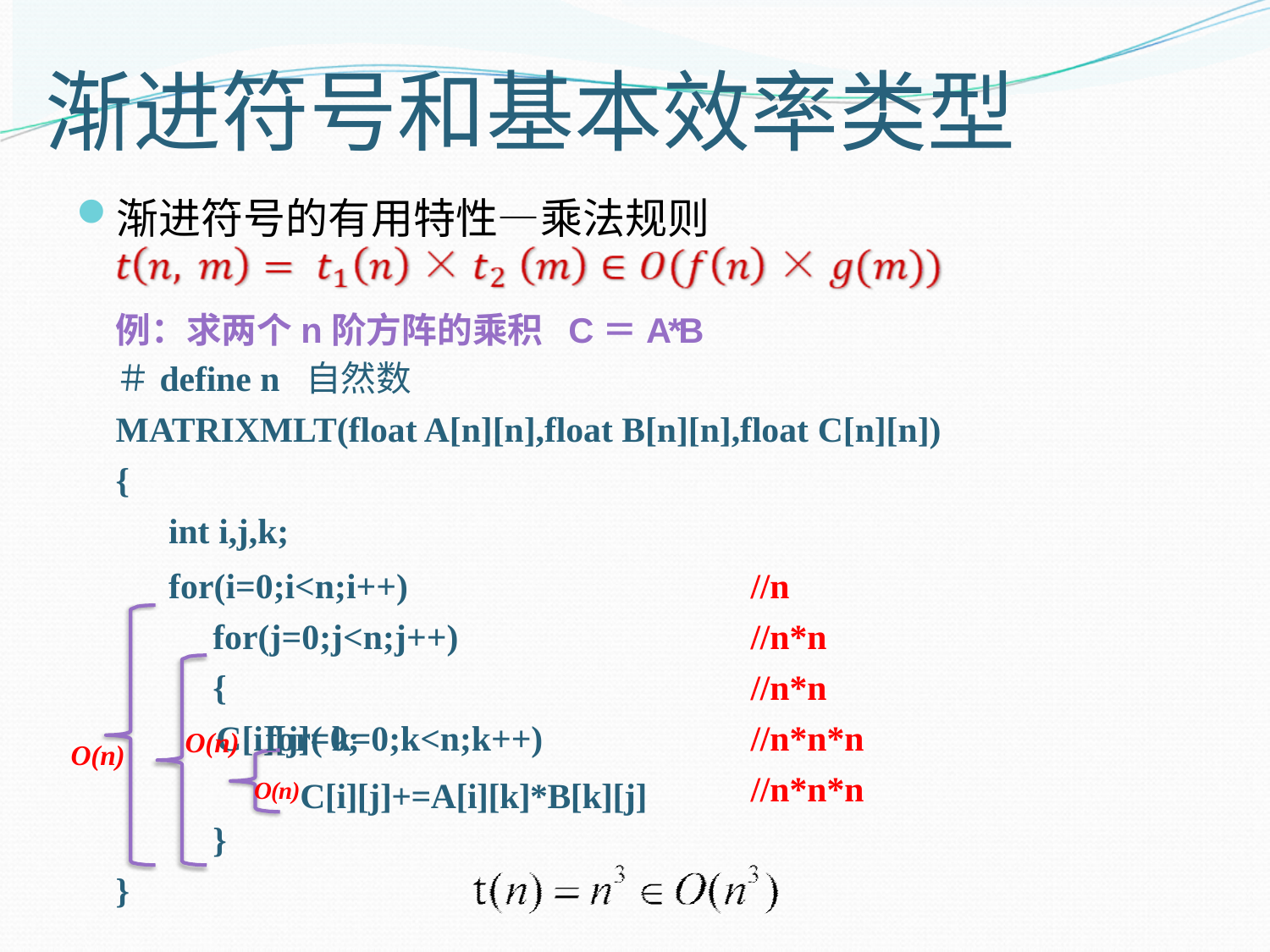

# 渐进符号和基本效率类型
渐进符号的有用特性—乘法规则

例：求两个n阶方阵的乘积 C＝A*B
＃define n 自然数
MATRIXMLT(float A[n][n],float B[n][n],float C[n][n])
{
int i,j,k;

for(i=0;i<n;i++)  for(j=0;j<n;j++) {
C[i][j]=0;
//n
//n*n
//n*n
//n*n*n
//n*n*n

for( k=0;k<n;k++)
O(n)C[i][j]+=A[i][k]*B[k][j]
O(n)
O(n)

}
}